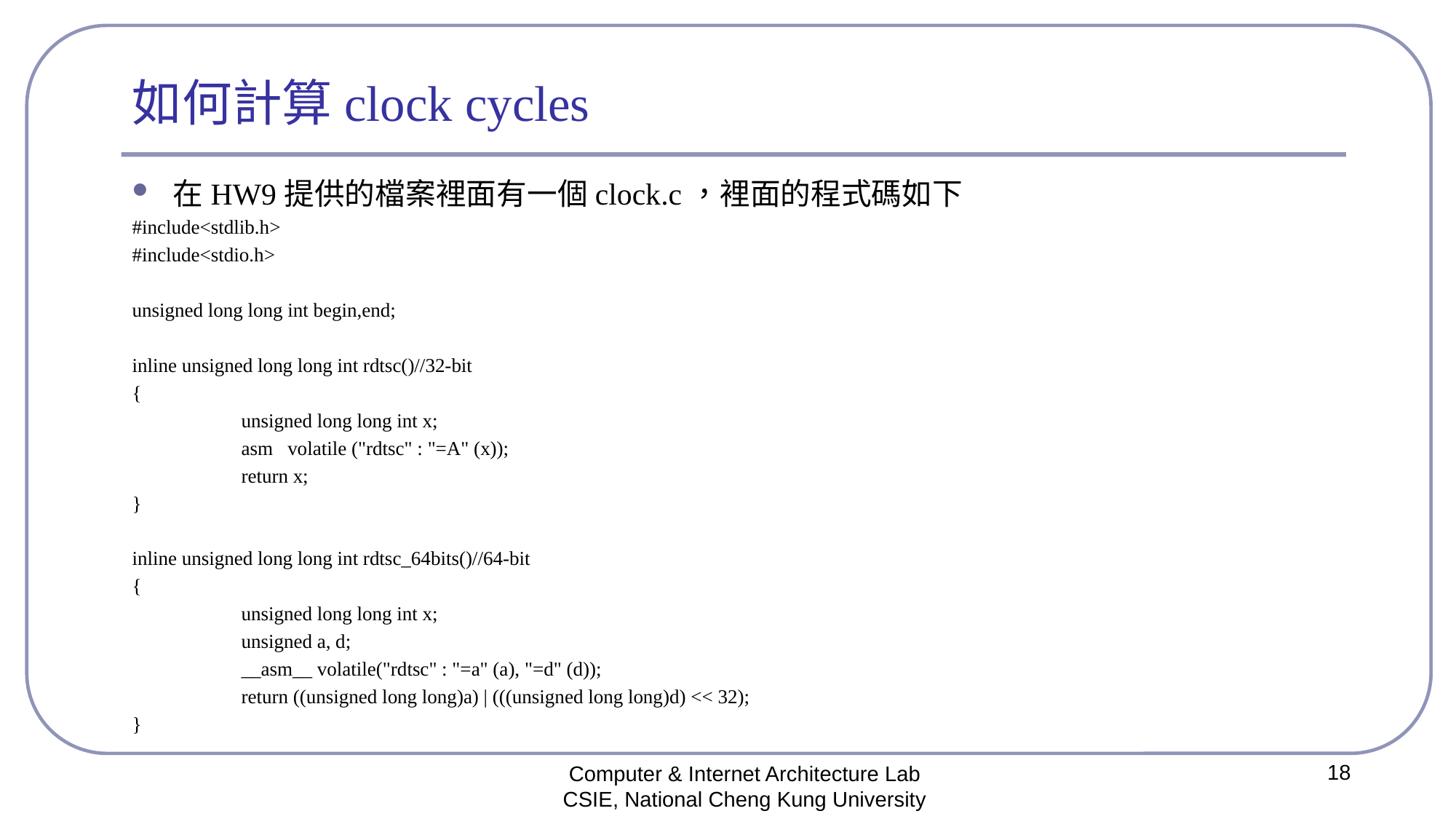

# 如何計算clock cycles
在HW9提供的檔案裡面有一個clock.c，裡面的程式碼如下
#include<stdlib.h>
#include<stdio.h>

unsigned long long int begin,end;

inline unsigned long long int rdtsc()//32-bit
{
	unsigned long long int x;
	asm   volatile ("rdtsc" : "=A" (x));
	return x;
}

inline unsigned long long int rdtsc_64bits()//64-bit
{
	unsigned long long int x;
	unsigned a, d;
	__asm__ volatile("rdtsc" : "=a" (a), "=d" (d));
	return ((unsigned long long)a) | (((unsigned long long)d) << 32);
}

18
Computer & Internet Architecture Lab
CSIE, National Cheng Kung University